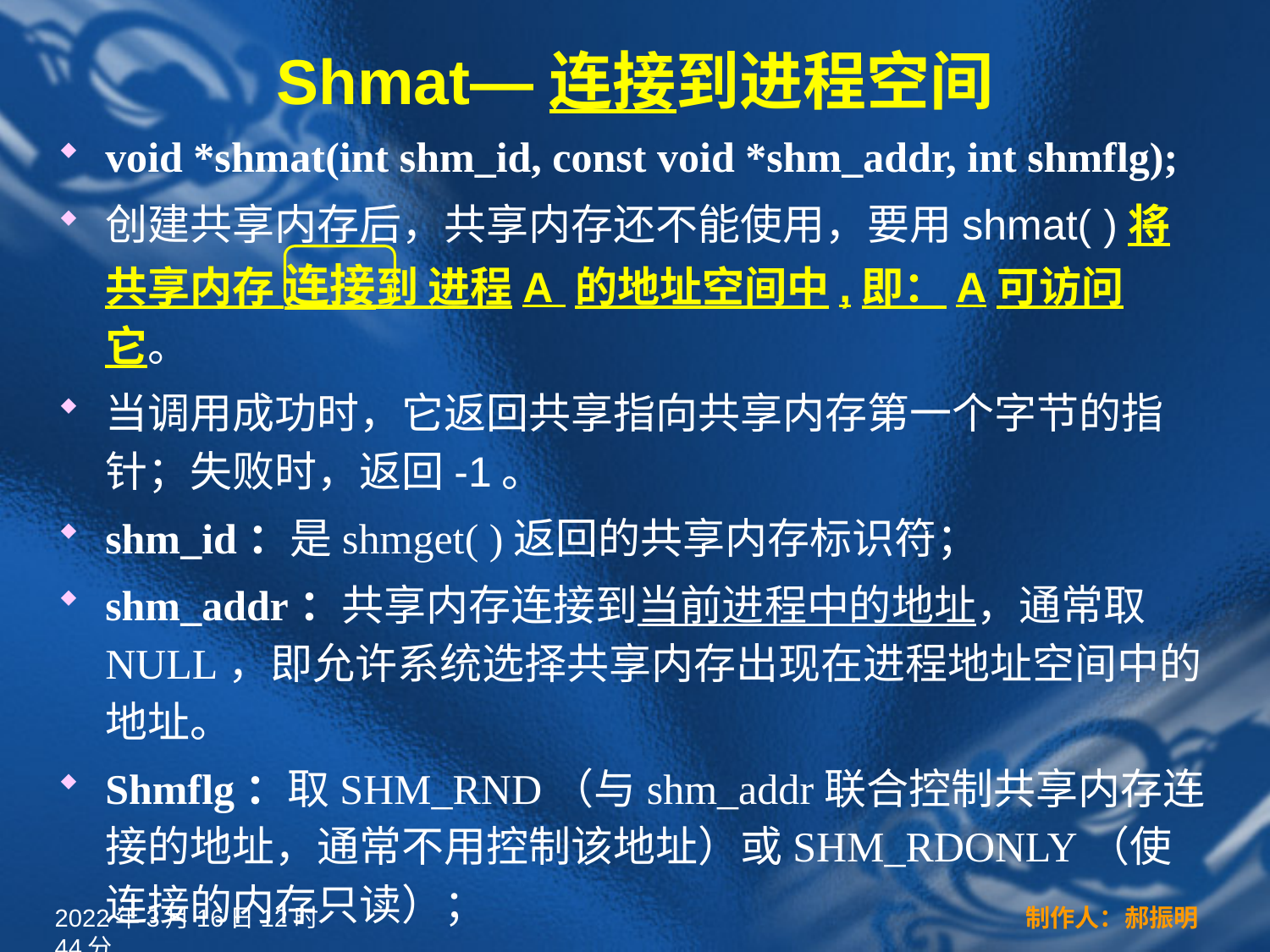

# Shmat—连接到进程空间
void *shmat(int shm_id, const void *shm_addr, int shmflg);
创建共享内存后，共享内存还不能使用，要用shmat( )将共享内存 连接到 进程A 的地址空间中,即：A可访问它。
当调用成功时，它返回共享指向共享内存第一个字节的指针；失败时，返回-1。
shm_id：是shmget( )返回的共享内存标识符；
shm_addr：共享内存连接到当前进程中的地址，通常取NULL，即允许系统选择共享内存出现在进程地址空间中的地址。
Shmflg：取SHM_RND（与shm_addr联合控制共享内存连接的地址，通常不用控制该地址）或SHM_RDONLY（使连接的内存只读）；

2022年3月16日12时44分
制作人：郝振明